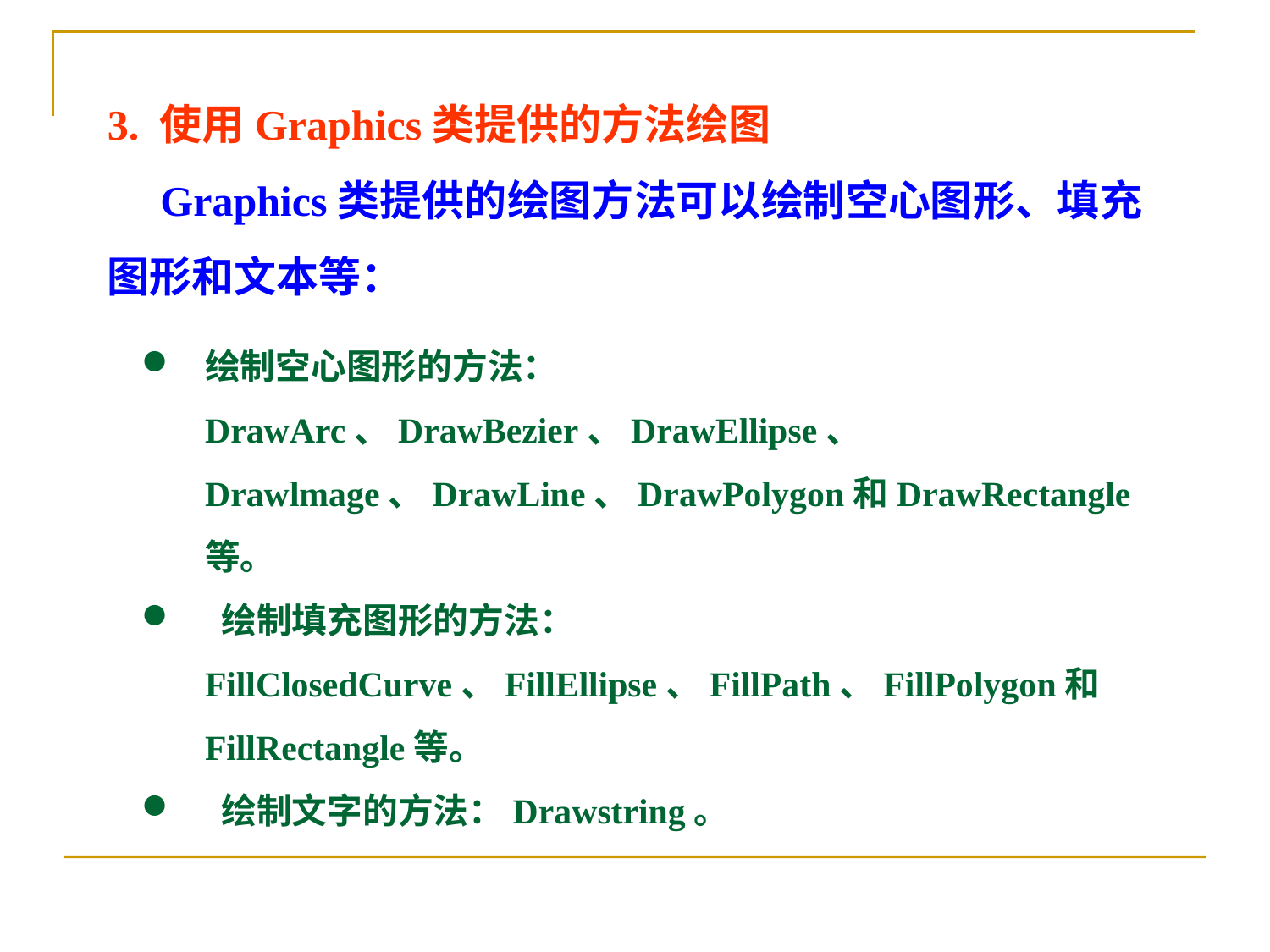

3. 使用Graphics类提供的方法绘图
     Graphics类提供的绘图方法可以绘制空心图形、填充图形和文本等：
绘制空心图形的方法：DrawArc、DrawBezier、DrawEllipse、　　　　　　　Drawlmage、DrawLine、DrawPolygon和DrawRectangle等。
 绘制填充图形的方法：FillClosedCurve、FillEllipse、FillPath、FillPolygon和FillRectangle等。
 绘制文字的方法：Drawstring。